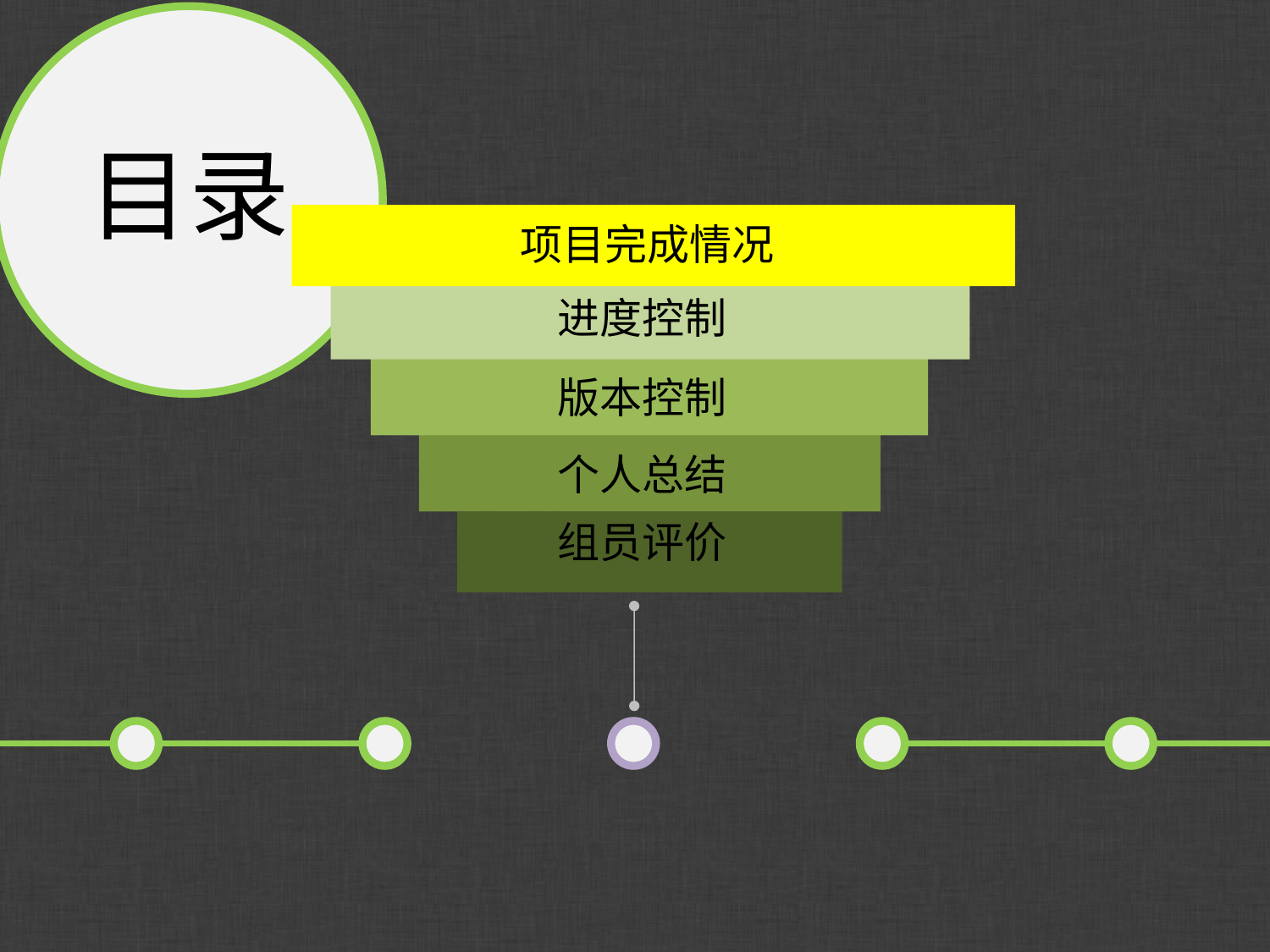

目录
目录

进度
控制
个人
总结
版本
控制
网站
管理

项目完成情况

进度控制

版本控制
个人总结
组员评价